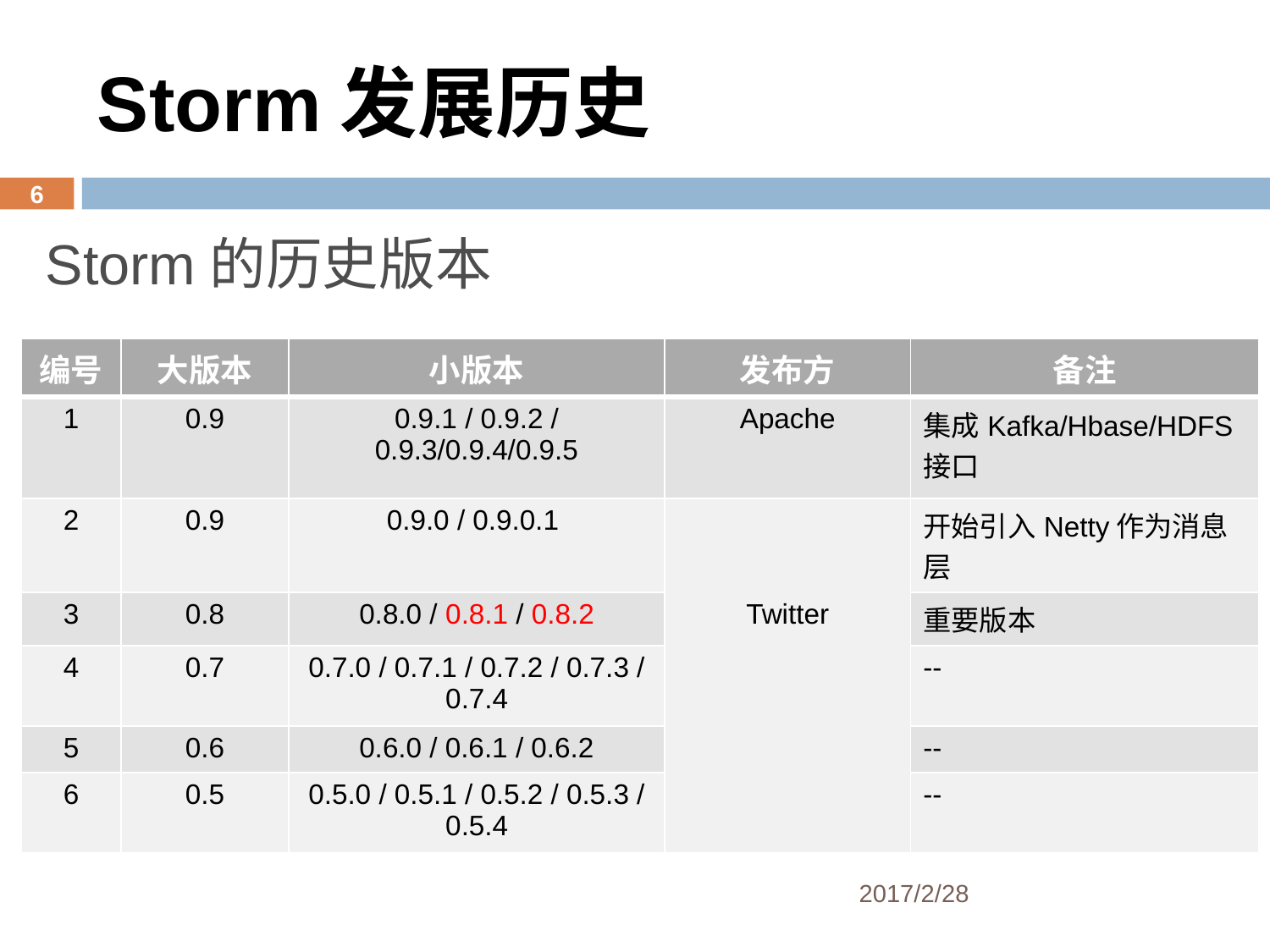

Storm发展历史
6
Storm的历史版本
| 编号 | 大版本 | 小版本 | 发布方 | 备注 |
| --- | --- | --- | --- | --- |
| 1 | 0.9 | 0.9.1 / 0.9.2 / 0.9.3/0.9.4/0.9.5 | Apache | 集成Kafka/Hbase/HDFS接口 |
| 2 | 0.9 | 0.9.0 / 0.9.0.1 | Twitter | 开始引入Netty作为消息层 |
| 3 | 0.8 | 0.8.0 / 0.8.1 / 0.8.2 |  | 重要版本 |
| 4 | 0.7 | 0.7.0 / 0.7.1 / 0.7.2 / 0.7.3 / 0.7.4 |  | -- |
| 5 | 0.6 | 0.6.0 / 0.6.1 / 0.6.2 |  | -- |
| 6 | 0.5 | 0.5.0 / 0.5.1 / 0.5.2 / 0.5.3 / 0.5.4 |  | -- |
2017/2/28